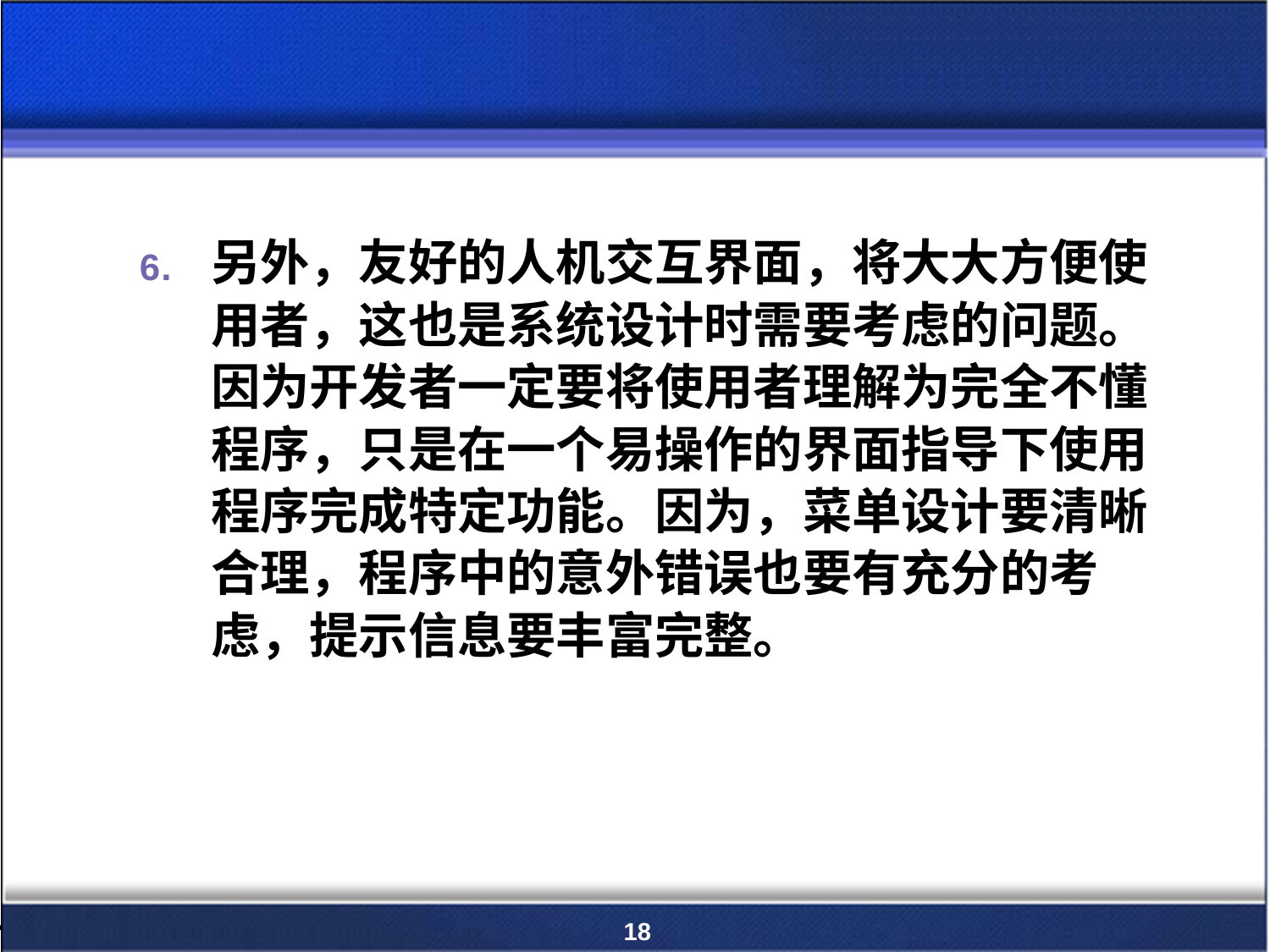

#
另外，友好的人机交互界面，将大大方便使用者，这也是系统设计时需要考虑的问题。因为开发者一定要将使用者理解为完全不懂程序，只是在一个易操作的界面指导下使用程序完成特定功能。因为，菜单设计要清晰合理，程序中的意外错误也要有充分的考虑，提示信息要丰富完整。

18